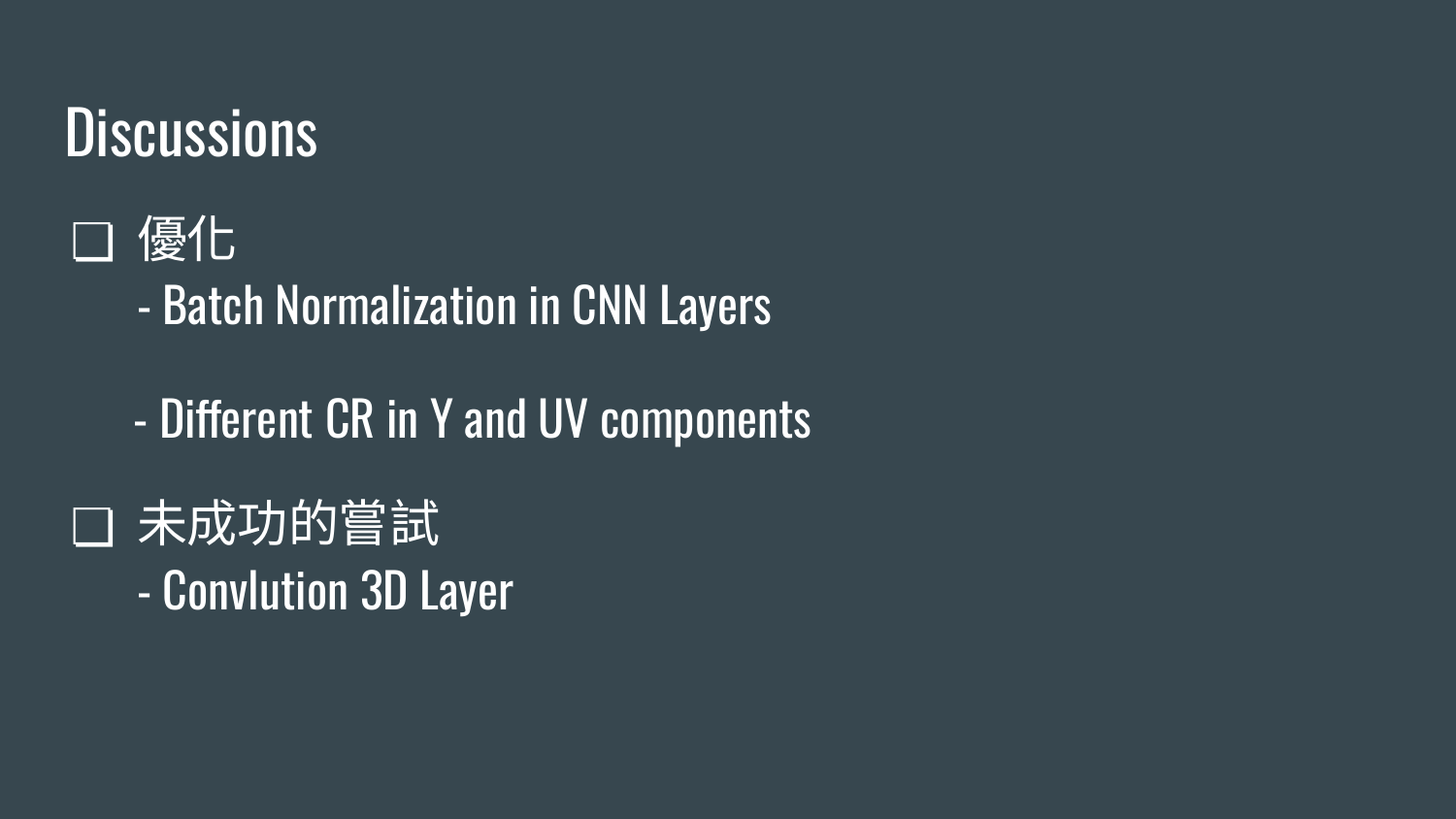

# Discussions
優化
- Batch Normalization in CNN Layers
     - Different CR in Y and UV components
未成功的嘗試
- Convlution 3D Layer